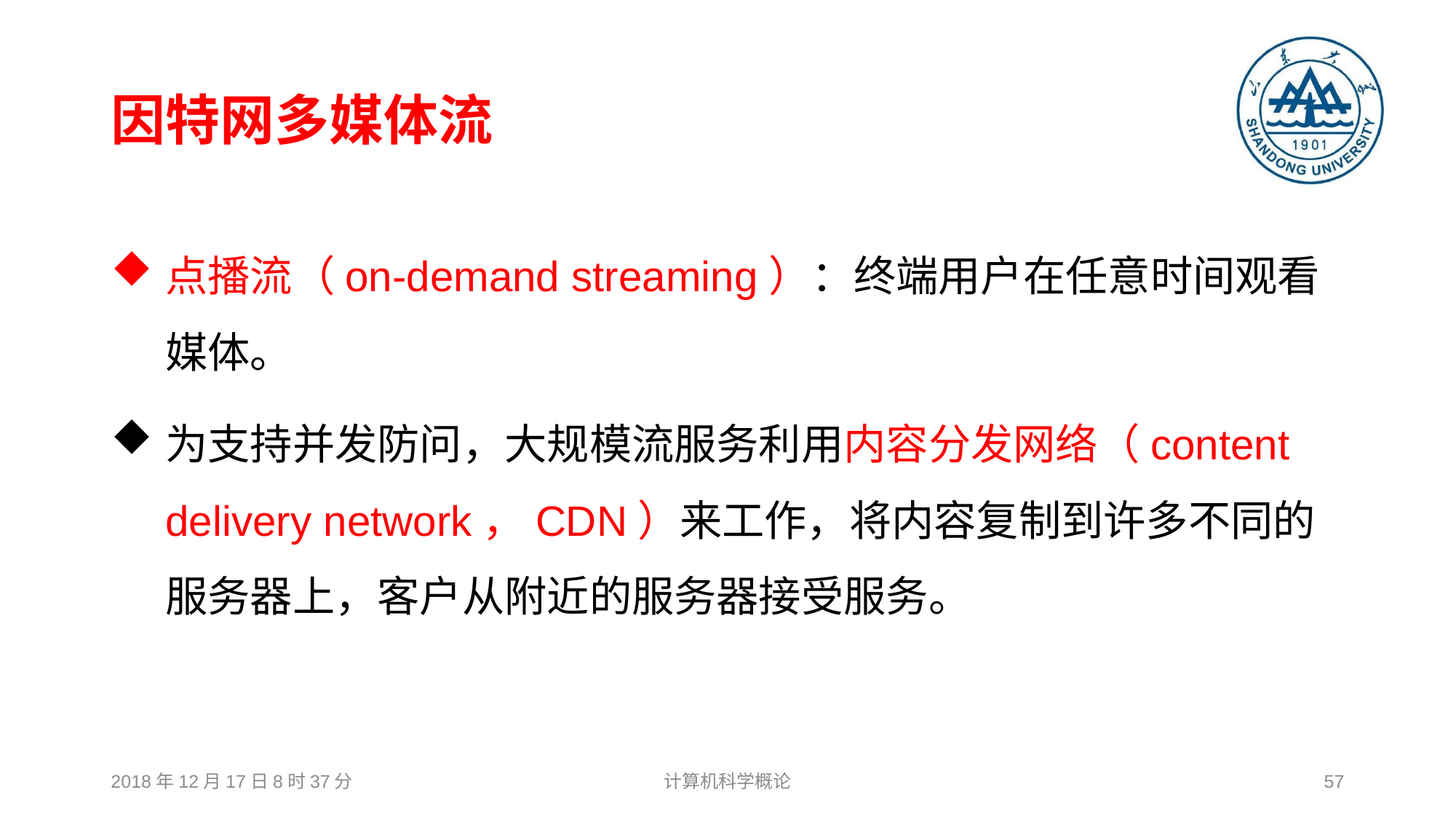

# 因特网多媒体流
点播流（on-demand streaming）：终端用户在任意时间观看媒体。
为支持并发防问，大规模流服务利用内容分发网络（content delivery network，CDN）来工作，将内容复制到许多不同的服务器上，客户从附近的服务器接受服务。
2018年12月17日8时37分
计算机科学概论
57